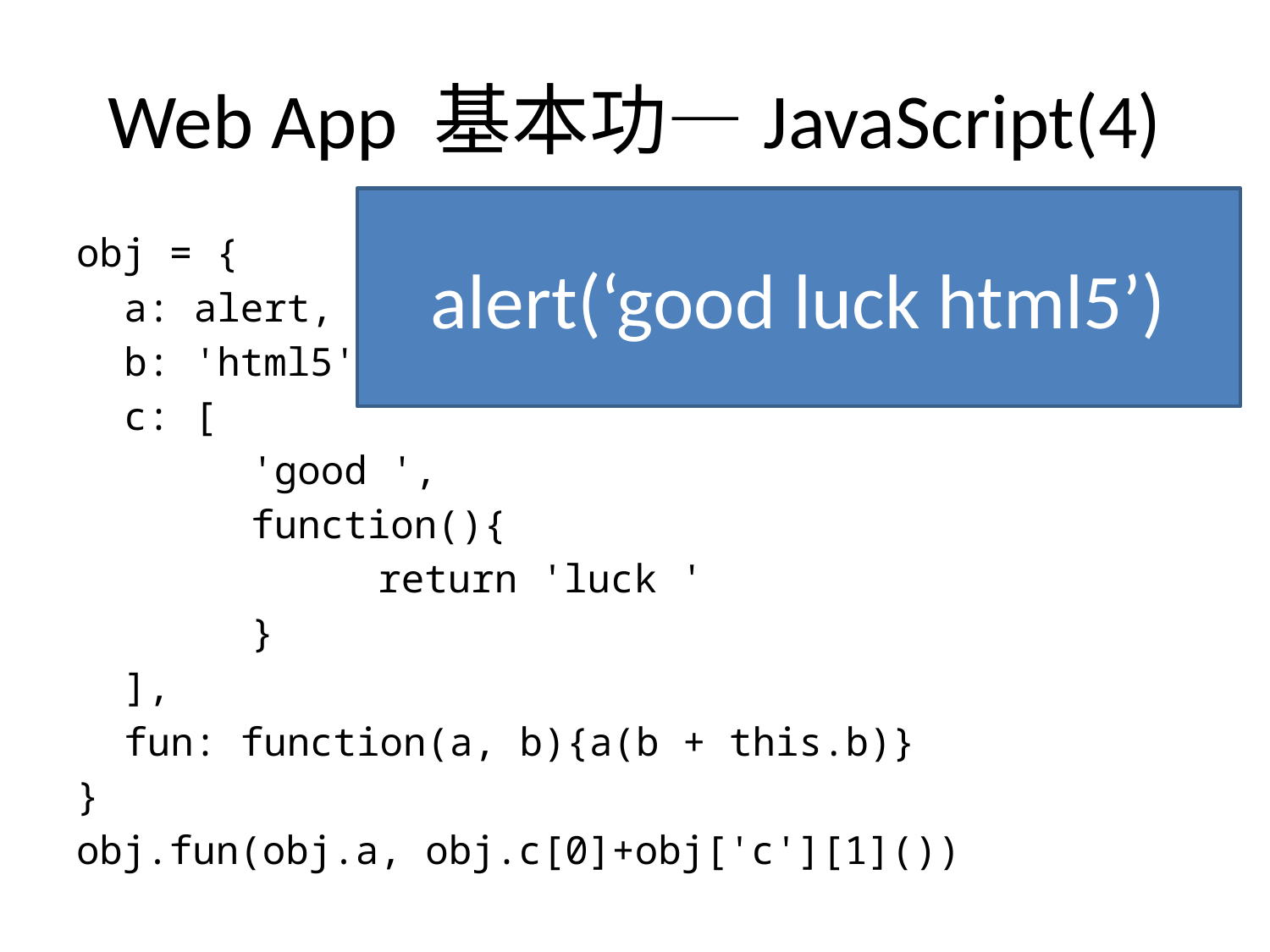

# Web App 基本功—JavaScript(4)
alert(‘good luck html5’)
obj = {
	a: alert,
	b: 'html5',
	c: [
		'good ',
		function(){
			return 'luck '
		}
	],
	fun: function(a, b){a(b + this.b)}
}
obj.fun(obj.a, obj.c[0]+obj['c'][1]())